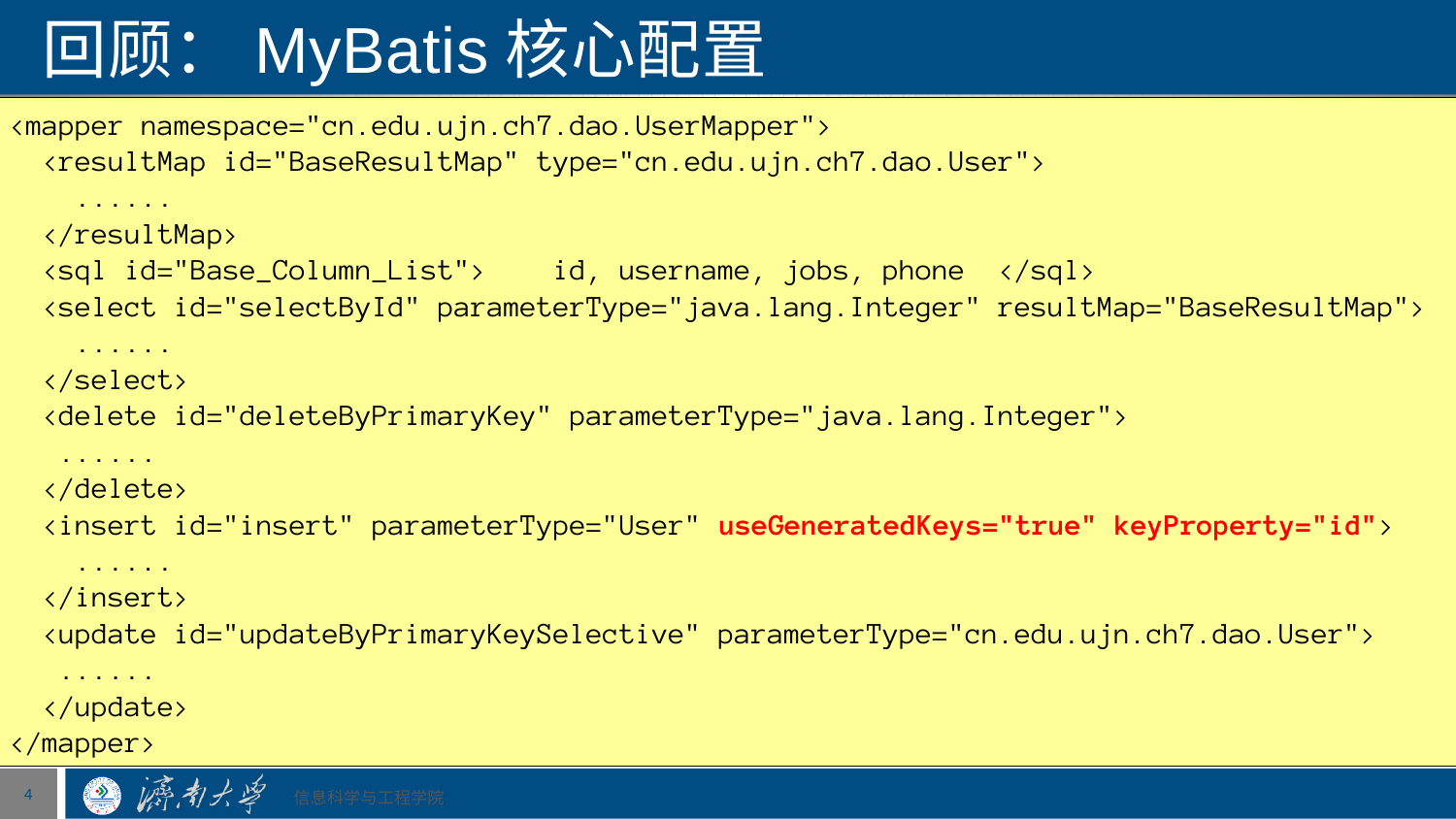

# 回顾：MyBatis核心配置
<mapper namespace="cn.edu.ujn.ch7.dao.UserMapper">
  <resultMap id="BaseResultMap" type="cn.edu.ujn.ch7.dao.User">
    ......
  </resultMap>
  <sql id="Base_Column_List">    id, username, jobs, phone  </sql>
  <select id="selectById" parameterType="java.lang.Integer" resultMap="BaseResultMap">
    ......
  </select>
  <delete id="deleteByPrimaryKey" parameterType="java.lang.Integer">
   ......
  </delete>
  <insert id="insert" parameterType="User" useGeneratedKeys="true" keyProperty="id">
    ......
  </insert>
  <update id="updateByPrimaryKeySelective" parameterType="cn.edu.ujn.ch7.dao.User">
   ......
  </update>
</mapper>
映射文件：